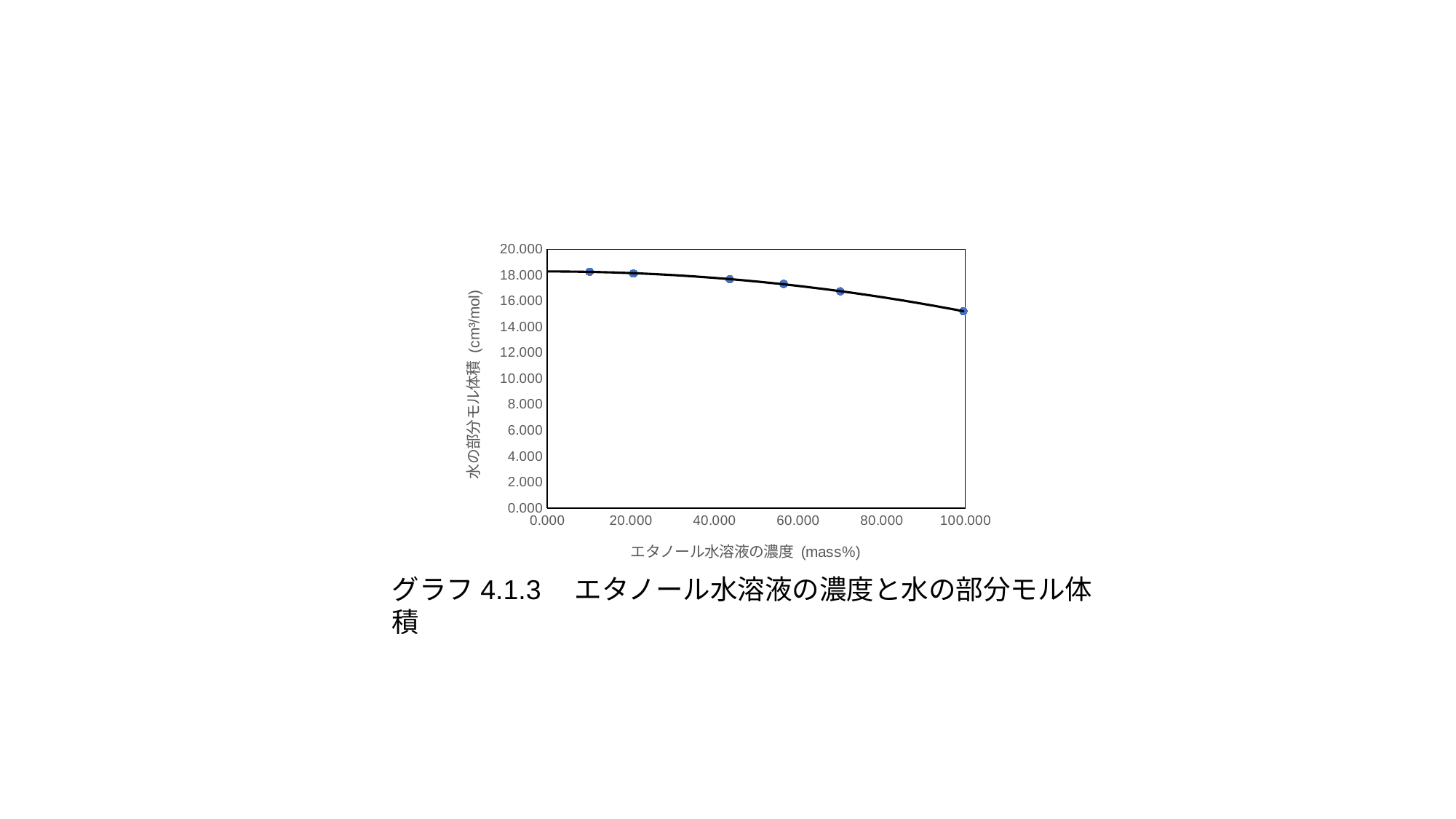

### Chart

| Category | 水の部分モル体積 [mol/cm³] |
|---|---|
グラフ4.1.3　エタノール水溶液の濃度と水の部分モル体積